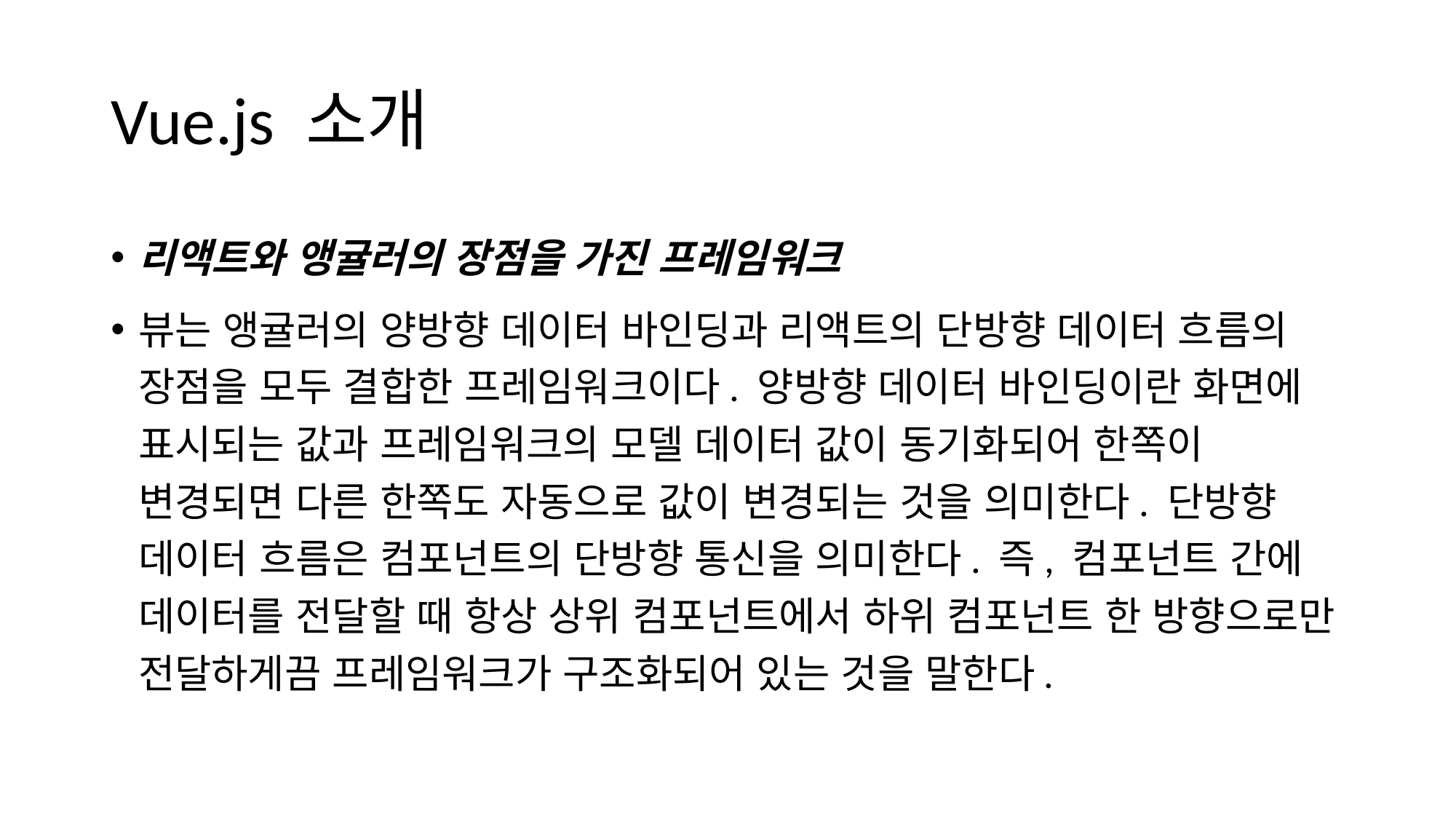

# Vue.js 소개
리액트와 앵귤러의 장점을 가진 프레임워크
뷰는 앵귤러의 양방향 데이터 바인딩과 리액트의 단방향 데이터 흐름의 장점을 모두 결합한 프레임워크이다. 양방향 데이터 바인딩이란 화면에 표시되는 값과 프레임워크의 모델 데이터 값이 동기화되어 한쪽이 변경되면 다른 한쪽도 자동으로 값이 변경되는 것을 의미한다. 단방향 데이터 흐름은 컴포넌트의 단방향 통신을 의미한다. 즉, 컴포넌트 간에 데이터를 전달할 때 항상 상위 컴포넌트에서 하위 컴포넌트 한 방향으로만 전달하게끔 프레임워크가 구조화되어 있는 것을 말한다.